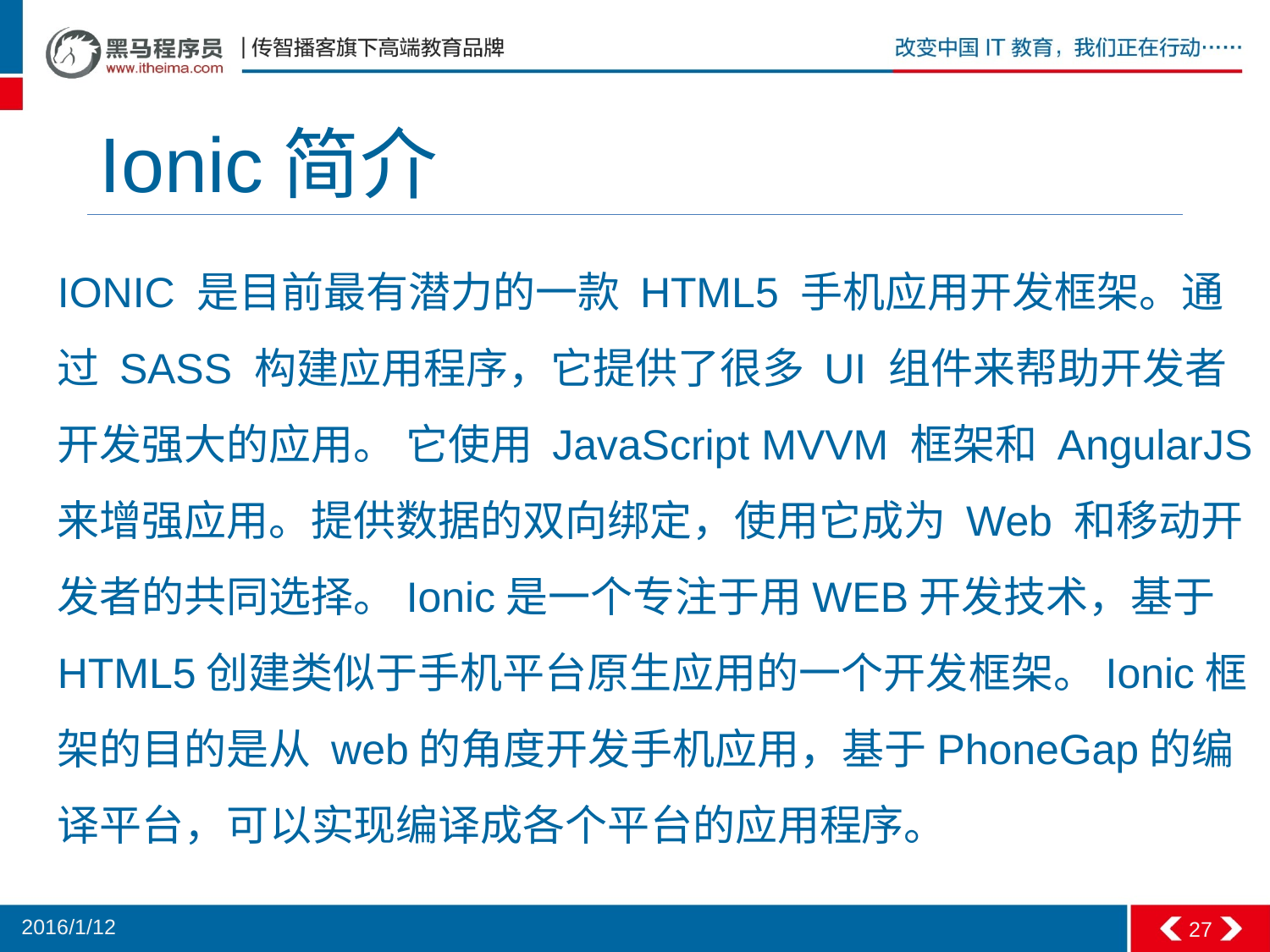

# Ionic简介
IONIC 是目前最有潜力的一款 HTML5 手机应用开发框架。通过 SASS 构建应用程序，它提供了很多 UI 组件来帮助开发者开发强大的应用。 它使用 JavaScript MVVM 框架和 AngularJS 来增强应用。提供数据的双向绑定，使用它成为 Web 和移动开发者的共同选择。Ionic是一个专注于用WEB开发技术，基于HTML5创建类似于手机平台原生应用的一个开发框架。Ionic框架的目的是从 web的角度开发手机应用，基于PhoneGap的编译平台，可以实现编译成各个平台的应用程序。
27

2016/1/12